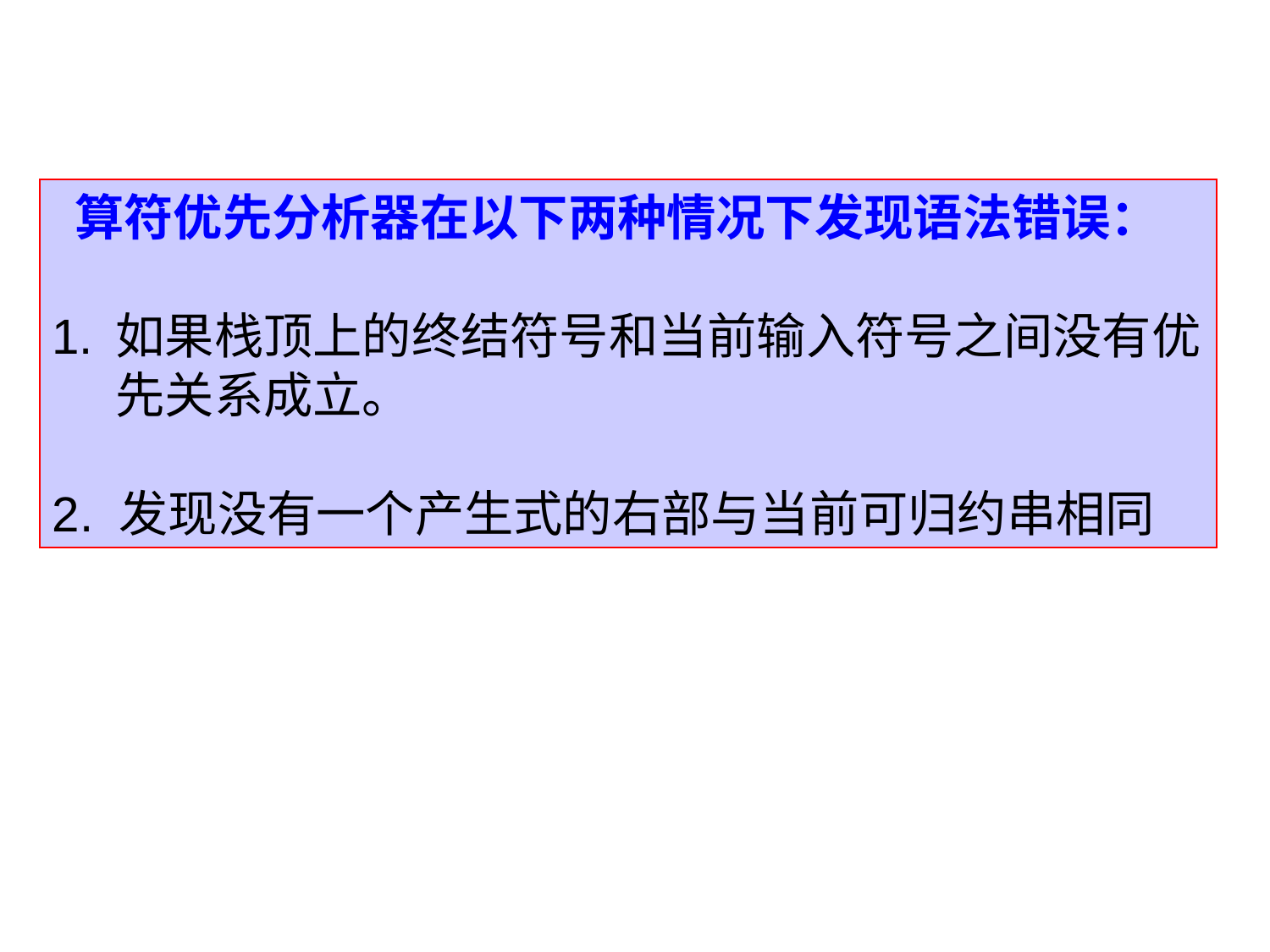

算符优先分析器在以下两种情况下发现语法错误：

如果栈顶上的终结符号和当前输入符号之间没有优先关系成立。

2. 发现没有一个产生式的右部与当前可归约串相同